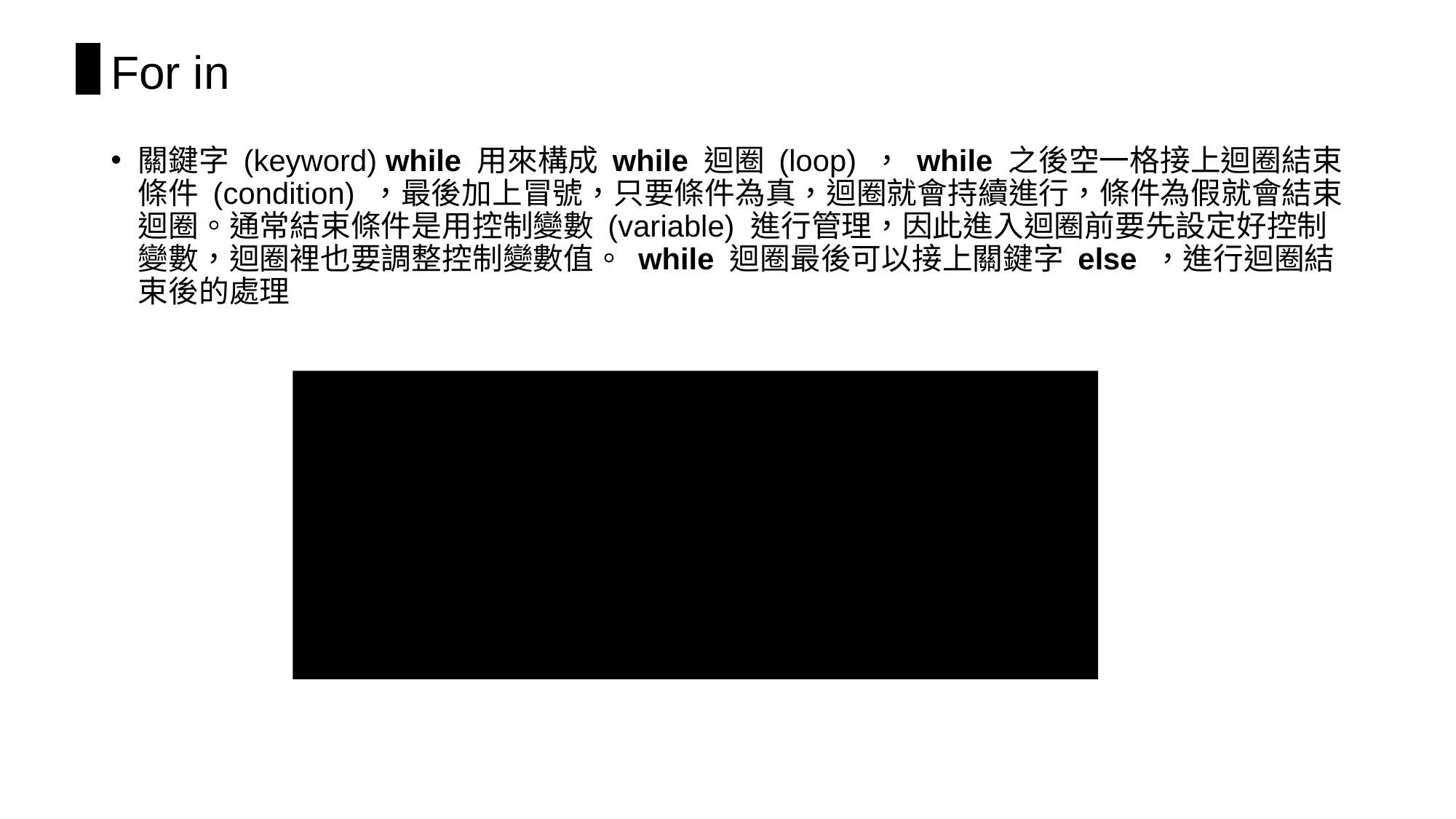

# For in
關鍵字 (keyword) while 用來構成 while 迴圈 (loop) ， while 之後空一格接上迴圈結束條件 (condition) ，最後加上冒號，只要條件為真，迴圈就會持續進行，條件為假就會結束迴圈。通常結束條件是用控制變數 (variable) 進行管理，因此進入迴圈前要先設定好控制變數，迴圈裡也要調整控制變數值。 while 迴圈最後可以接上關鍵字 else ，進行迴圈結束後的處理